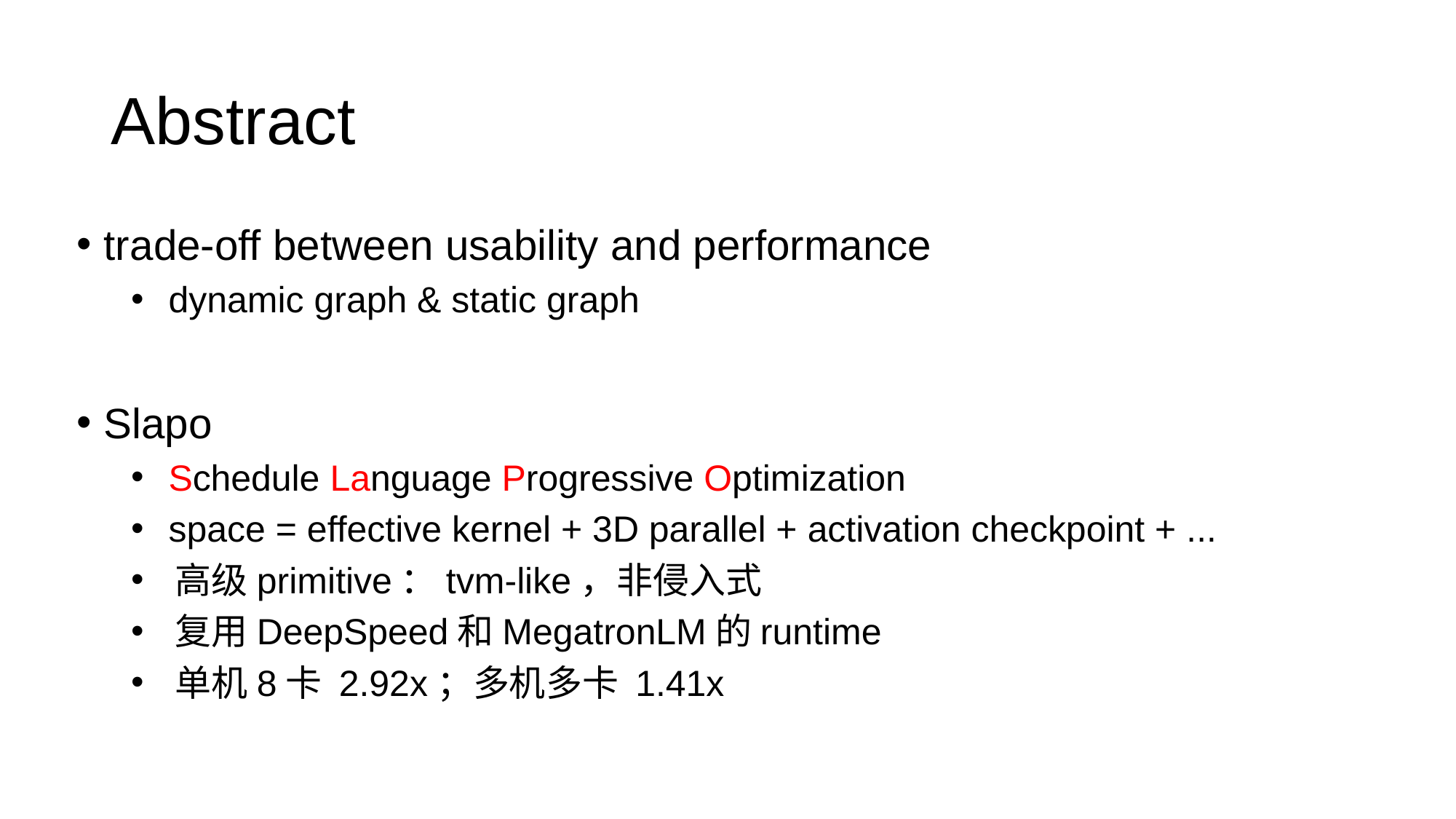

# Abstract
trade-off between usability and performance
 dynamic graph & static graph

Slapo
 Schedule Language Progressive Optimization
 space = effective kernel + 3D parallel + activation checkpoint + ...
 高级primitive：tvm-like，非侵入式
 复用DeepSpeed和MegatronLM的runtime
 单机8卡 2.92x；多机多卡 1.41x